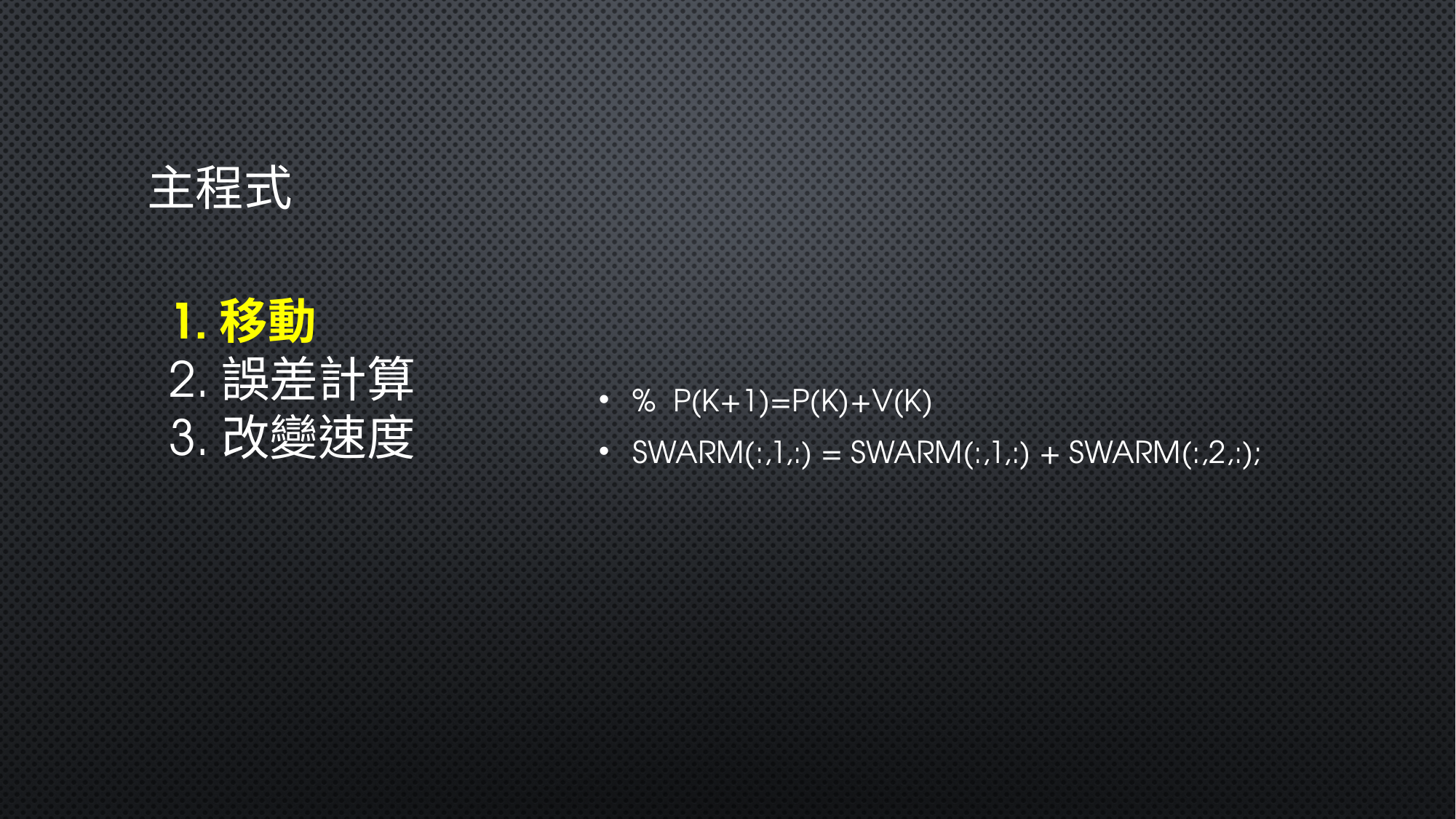

# 主程式
%  P(K+1)=P(K)+V(K)
swarm(:,1,:) = swarm(:,1,:) + swarm(:,2,:);

1.移動
2.誤差計算
3.改變速度